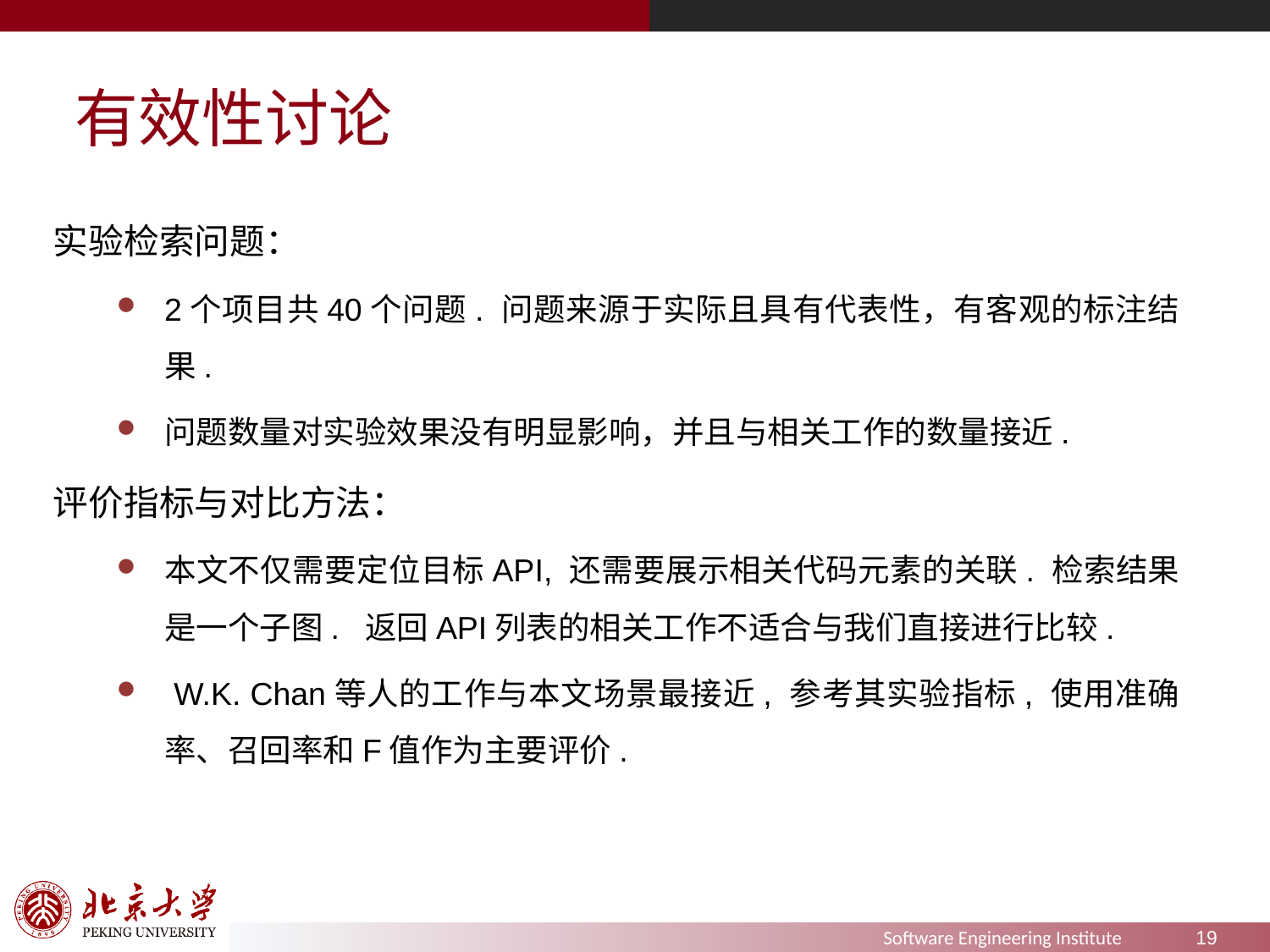

# 有效性讨论
实验检索问题：
2个项目共40个问题. 问题来源于实际且具有代表性，有客观的标注结果.
问题数量对实验效果没有明显影响，并且与相关工作的数量接近.
评价指标与对比方法：
本文不仅需要定位目标API, 还需要展示相关代码元素的关联. 检索结果是一个子图.  返回API列表的相关工作不适合与我们直接进行比较.
 W.K. Chan等人的工作与本文场景最接近, 参考其实验指标, 使用准确率、召回率和F值作为主要评价.

Software Engineering Institute
19